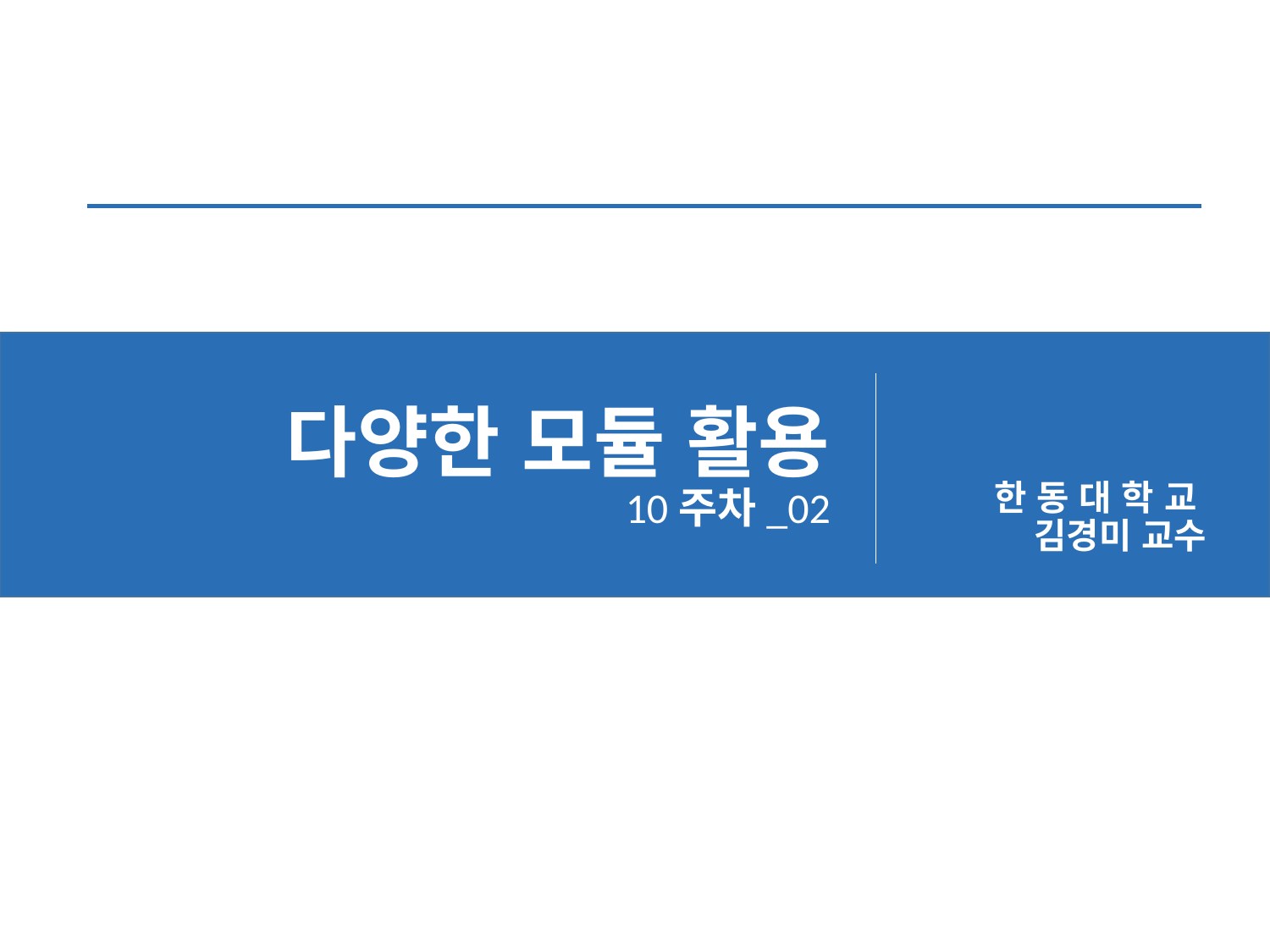

# 다양한 모듈 활용 10주차_02
한 동 대 학 교
김경미 교수